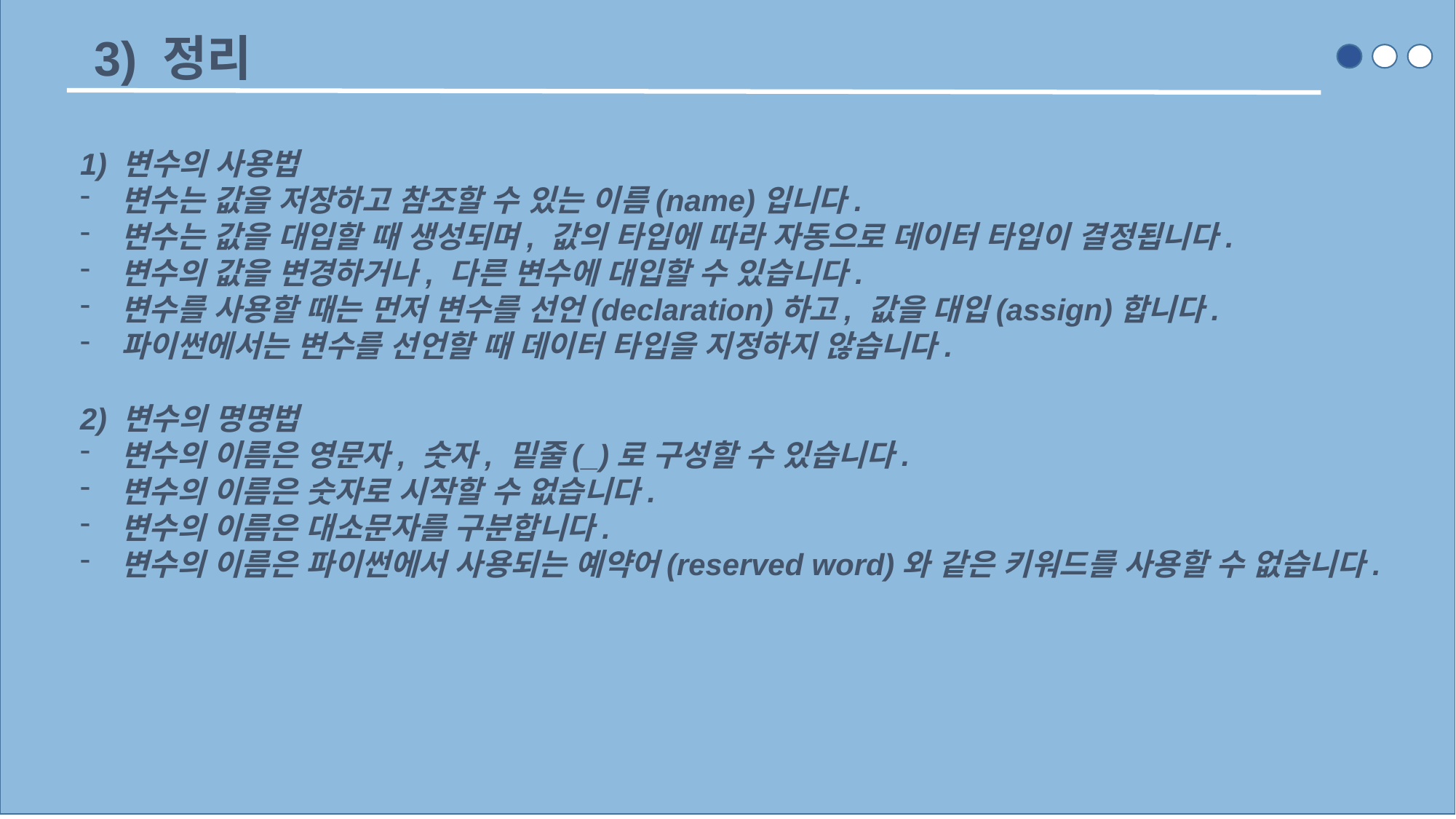

3) 정리

1) 변수의 사용법
변수는 값을 저장하고 참조할 수 있는 이름(name)입니다.
변수는 값을 대입할 때 생성되며, 값의 타입에 따라 자동으로 데이터 타입이 결정됩니다.
변수의 값을 변경하거나, 다른 변수에 대입할 수 있습니다.
변수를 사용할 때는 먼저 변수를 선언(declaration)하고, 값을 대입(assign)합니다.
파이썬에서는 변수를 선언할 때 데이터 타입을 지정하지 않습니다.

2) 변수의 명명법
변수의 이름은 영문자, 숫자, 밑줄(_)로 구성할 수 있습니다.
변수의 이름은 숫자로 시작할 수 없습니다.
변수의 이름은 대소문자를 구분합니다.
변수의 이름은 파이썬에서 사용되는 예약어(reserved word)와 같은 키워드를 사용할 수 없습니다.